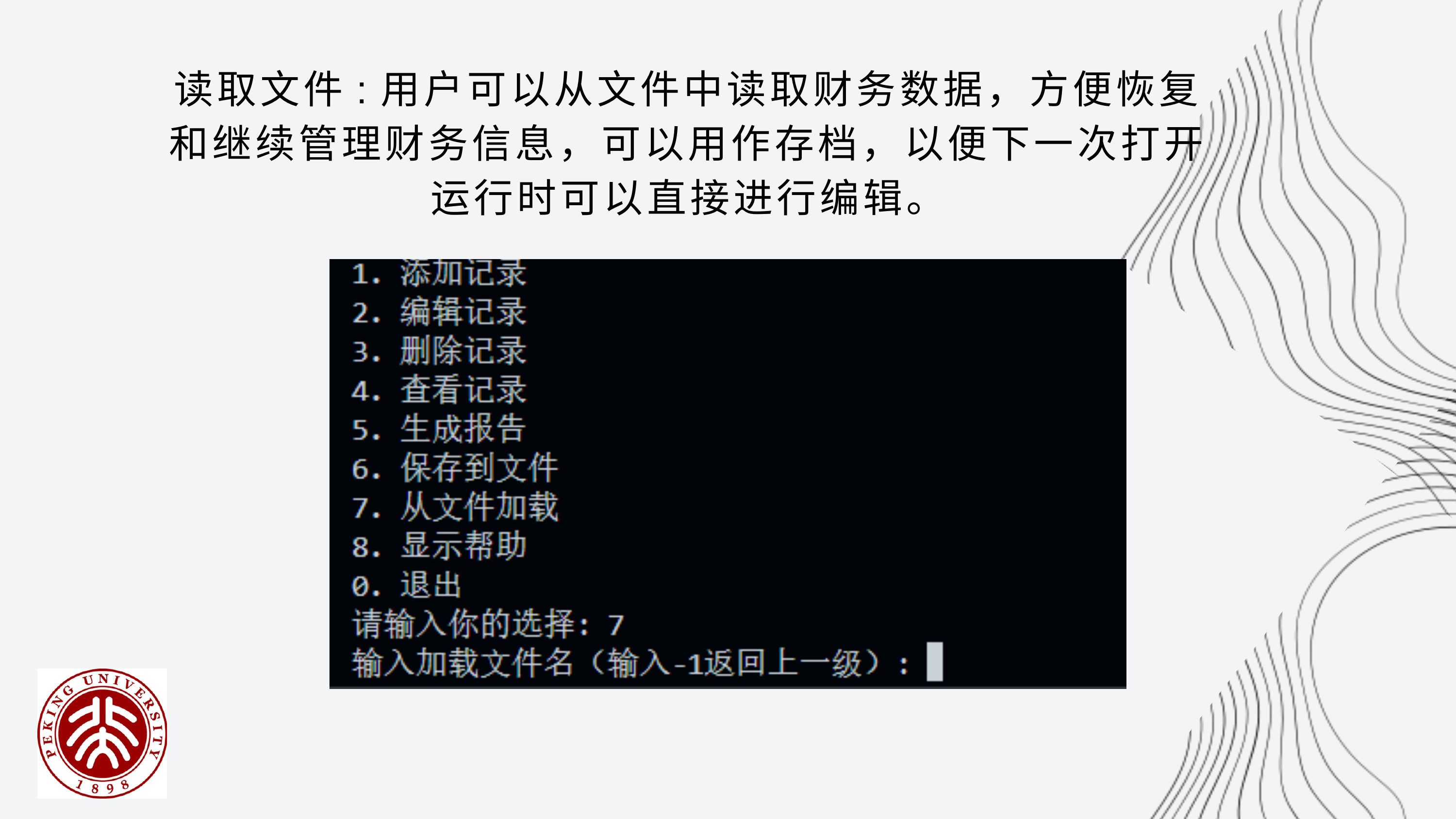

读取文件:用户可以从文件中读取财务数据，方便恢复和继续管理财务信息，可以用作存档，以便下一次打开运行时可以直接进行编辑。